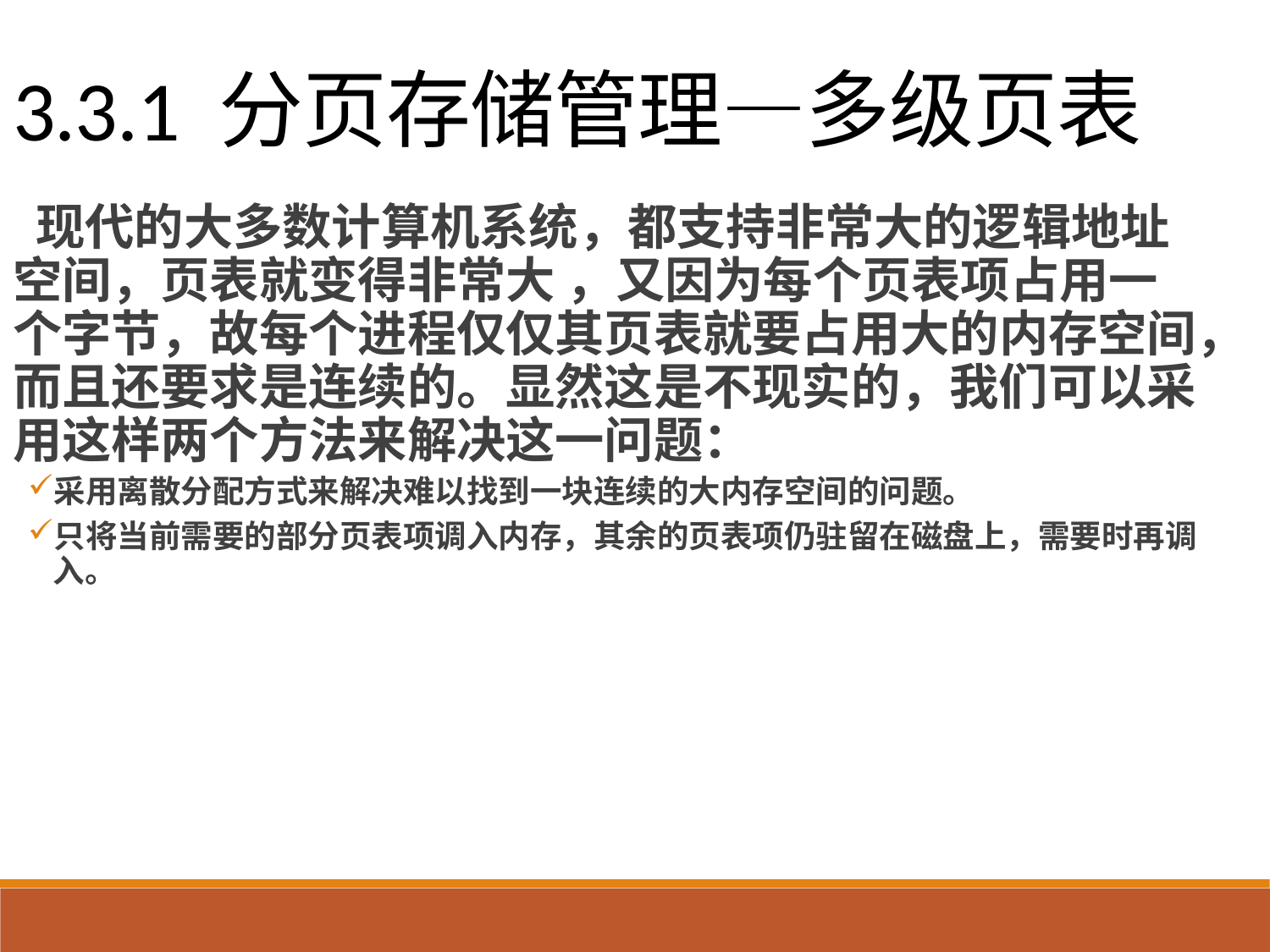

3.3.1 分页存储管理—多级页表
 现代的大多数计算机系统，都支持非常大的逻辑地址空间，页表就变得非常大 ，又因为每个页表项占用一个字节，故每个进程仅仅其页表就要占用大的内存空间，而且还要求是连续的。显然这是不现实的，我们可以采用这样两个方法来解决这一问题：
采用离散分配方式来解决难以找到一块连续的大内存空间的问题。
只将当前需要的部分页表项调入内存，其余的页表项仍驻留在磁盘上，需要时再调入。